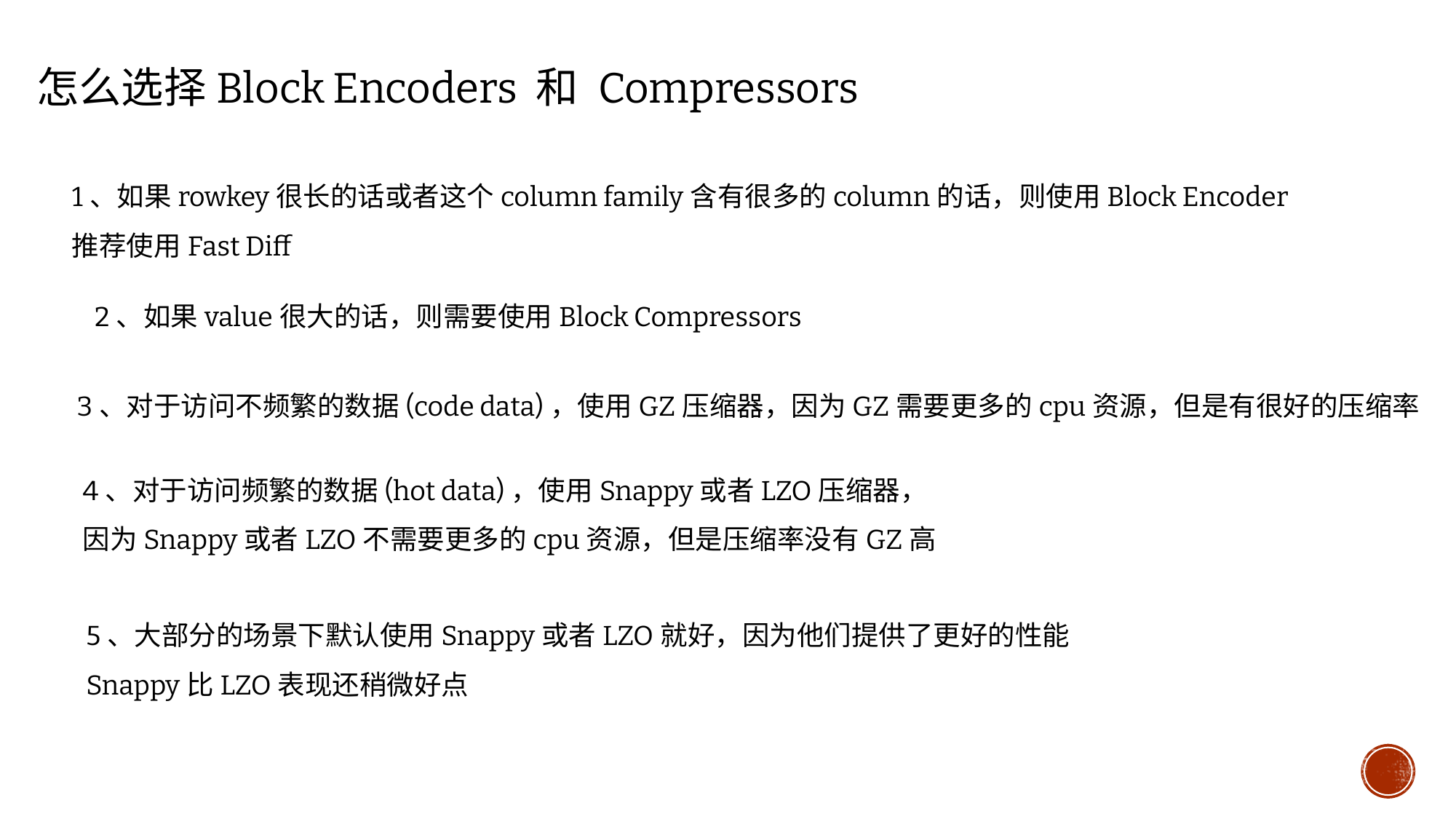

怎么选择Block Encoders 和 Compressors
1、如果rowkey很长的话或者这个column family含有很多的column的话，则使用Block Encoder
推荐使用Fast Diff
2、如果value很大的话，则需要使用Block Compressors
3、对于访问不频繁的数据(code data)，使用GZ压缩器，因为GZ需要更多的cpu资源，但是有很好的压缩率
4、对于访问频繁的数据(hot data)，使用Snappy或者LZO压缩器，
因为Snappy或者LZO不需要更多的cpu资源，但是压缩率没有GZ高
5、大部分的场景下默认使用Snappy或者LZO就好，因为他们提供了更好的性能
Snappy比LZO表现还稍微好点